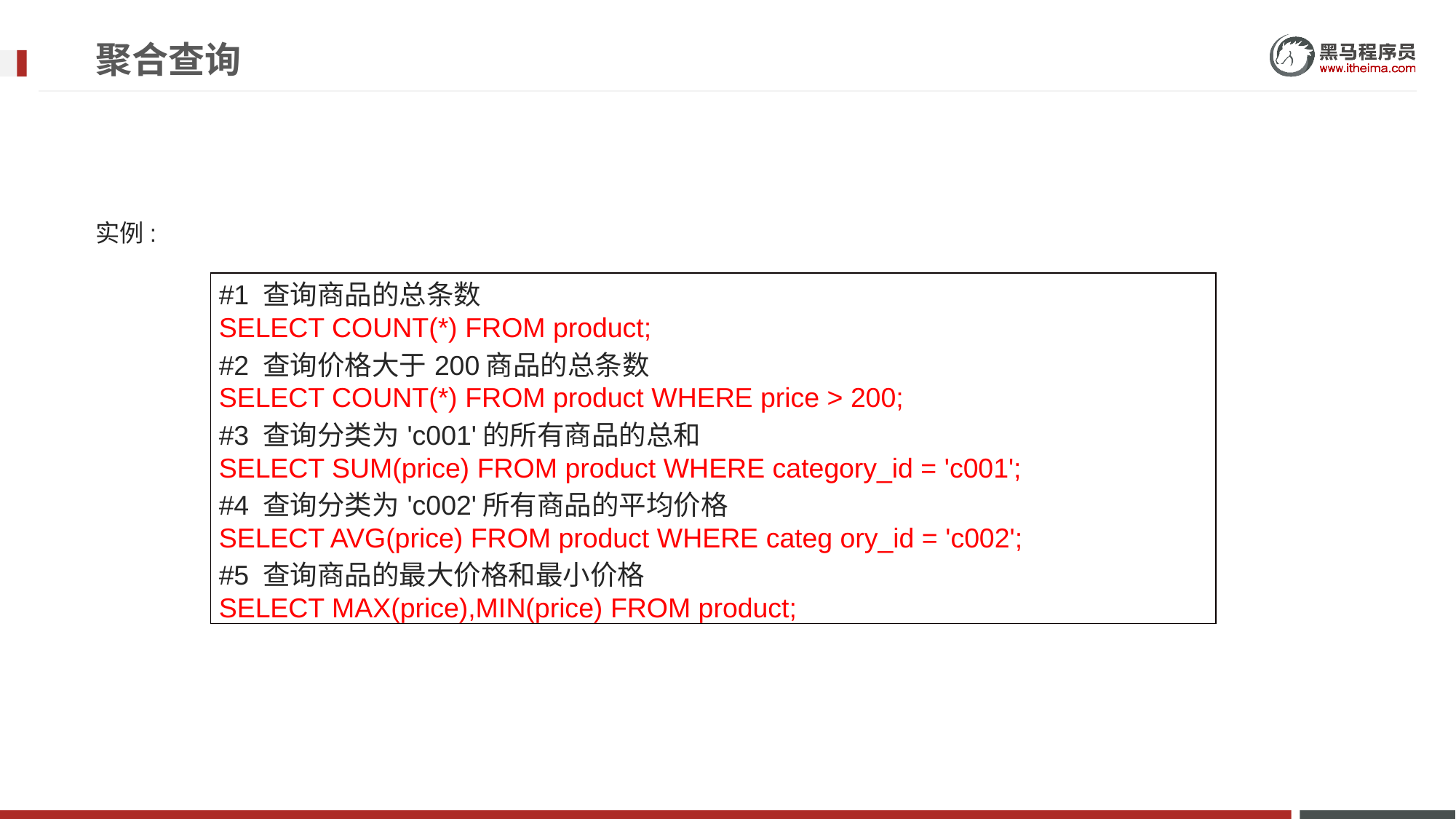

# 聚合查询
实例:
| #1 查询商品的总条数 SELECT COUNT(\*) FROM product; #2 查询价格大于200商品的总条数 SELECT COUNT(\*) FROM product WHERE price > 200; #3 查询分类为'c001'的所有商品的总和 SELECT SUM(price) FROM product WHERE category\_id = 'c001'; #4 查询分类为'c002'所有商品的平均价格 SELECT AVG(price) FROM product WHERE categ ory\_id = 'c002'; #5 查询商品的最大价格和最小价格 SELECT MAX(price),MIN(price) FROM product; |
| --- |